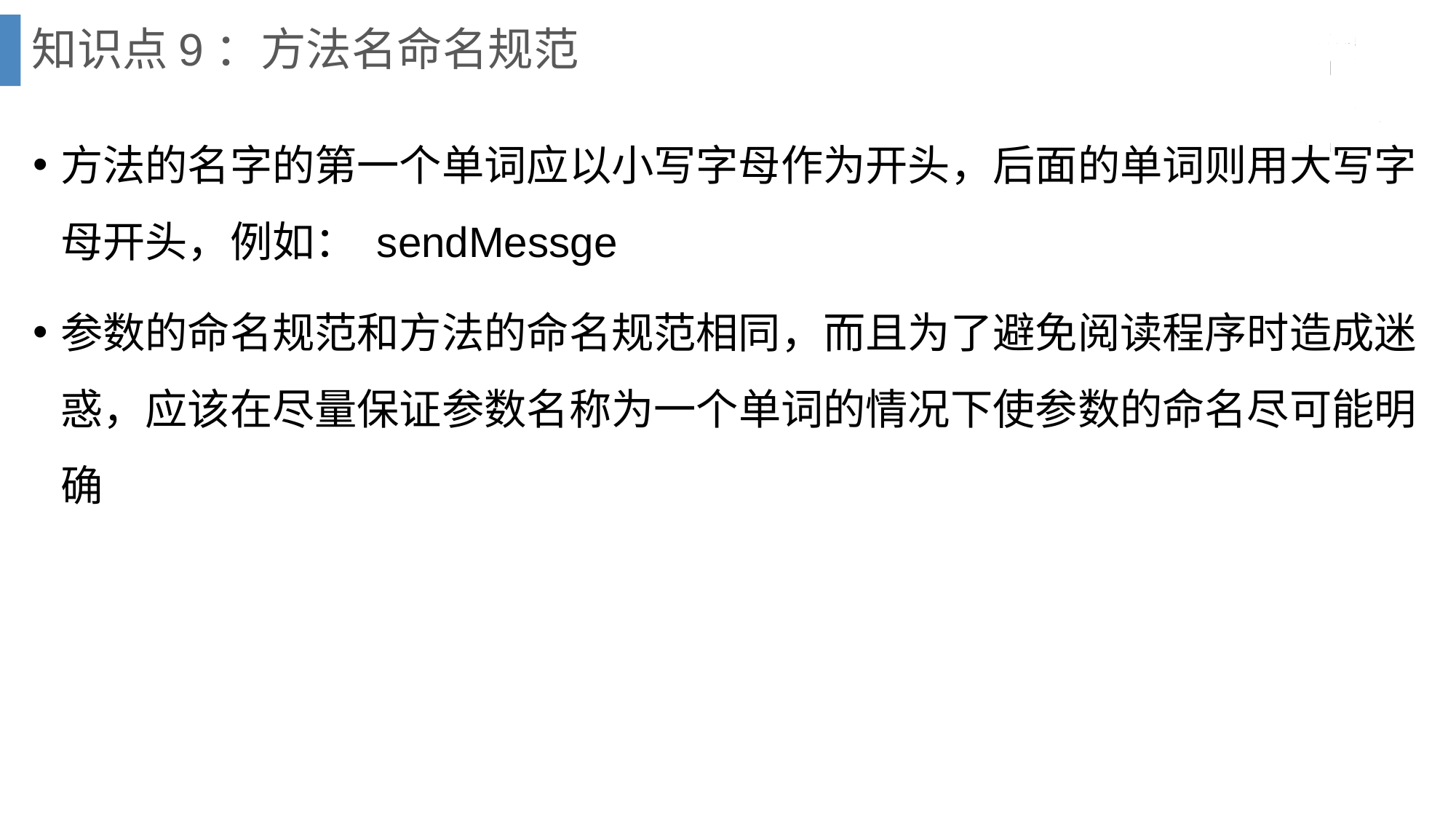

# 知识点9：方法名命名规范
方法的名字的第一个单词应以小写字母作为开头，后面的单词则用大写字母开头，例如： sendMessge
参数的命名规范和方法的命名规范相同，而且为了避免阅读程序时造成迷惑，应该在尽量保证参数名称为一个单词的情况下使参数的命名尽可能明确